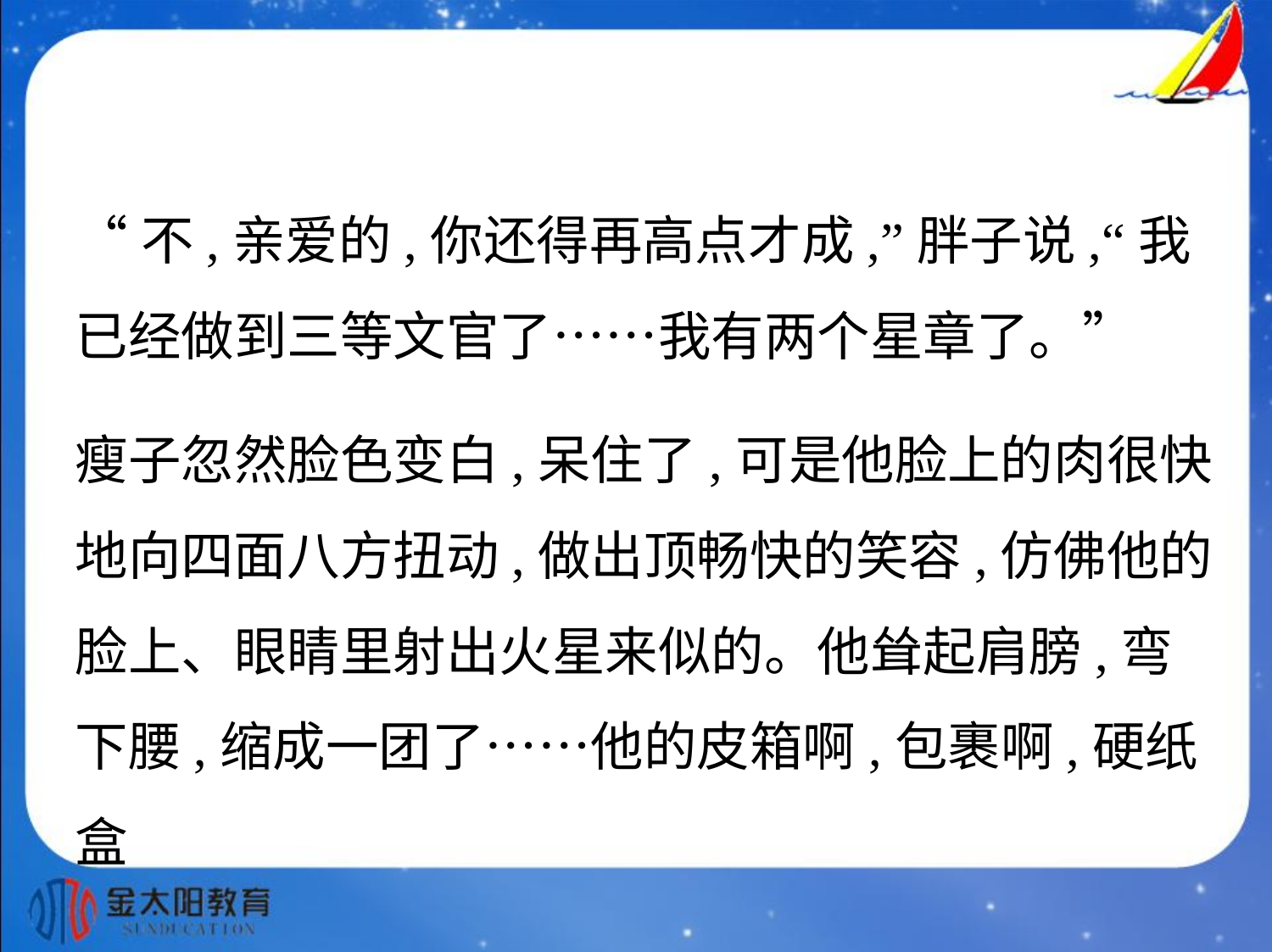

“不,亲爱的,你还得再高点才成,”胖子说,“我
已经做到三等文官了……我有两个星章了。”
瘦子忽然脸色变白,呆住了,可是他脸上的肉很快
地向四面八方扭动,做出顶畅快的笑容,仿佛他的
脸上、眼睛里射出火星来似的。他耸起肩膀,弯
下腰,缩成一团了……他的皮箱啊,包裹啊,硬纸盒